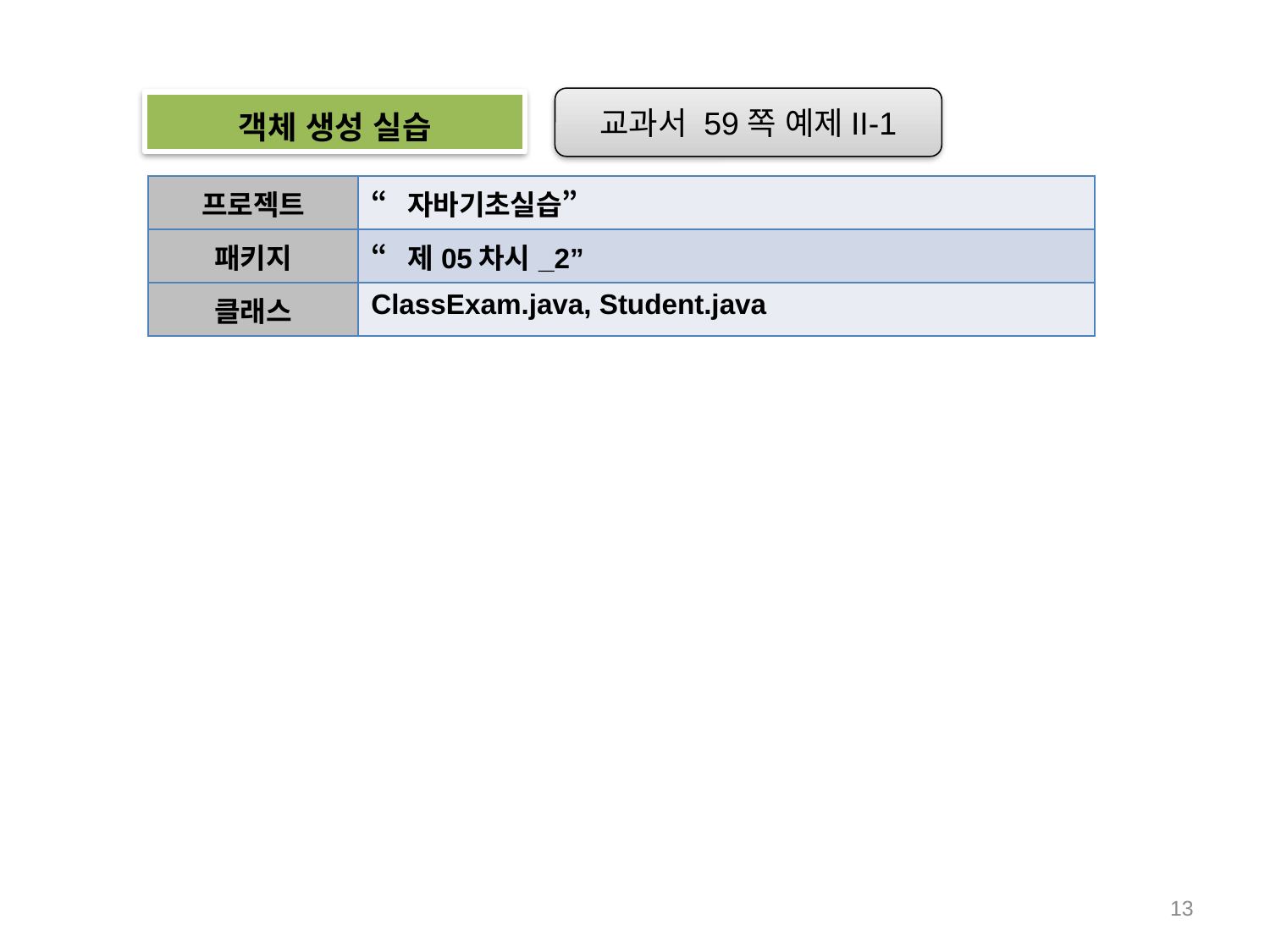

교과서 59쪽 예제II-1
객체 생성 실습
| 프로젝트 | “자바기초실습” |
| --- | --- |
| 패키지 | “제05차시\_2” |
| 클래스 | ClassExam.java, Student.java |
13